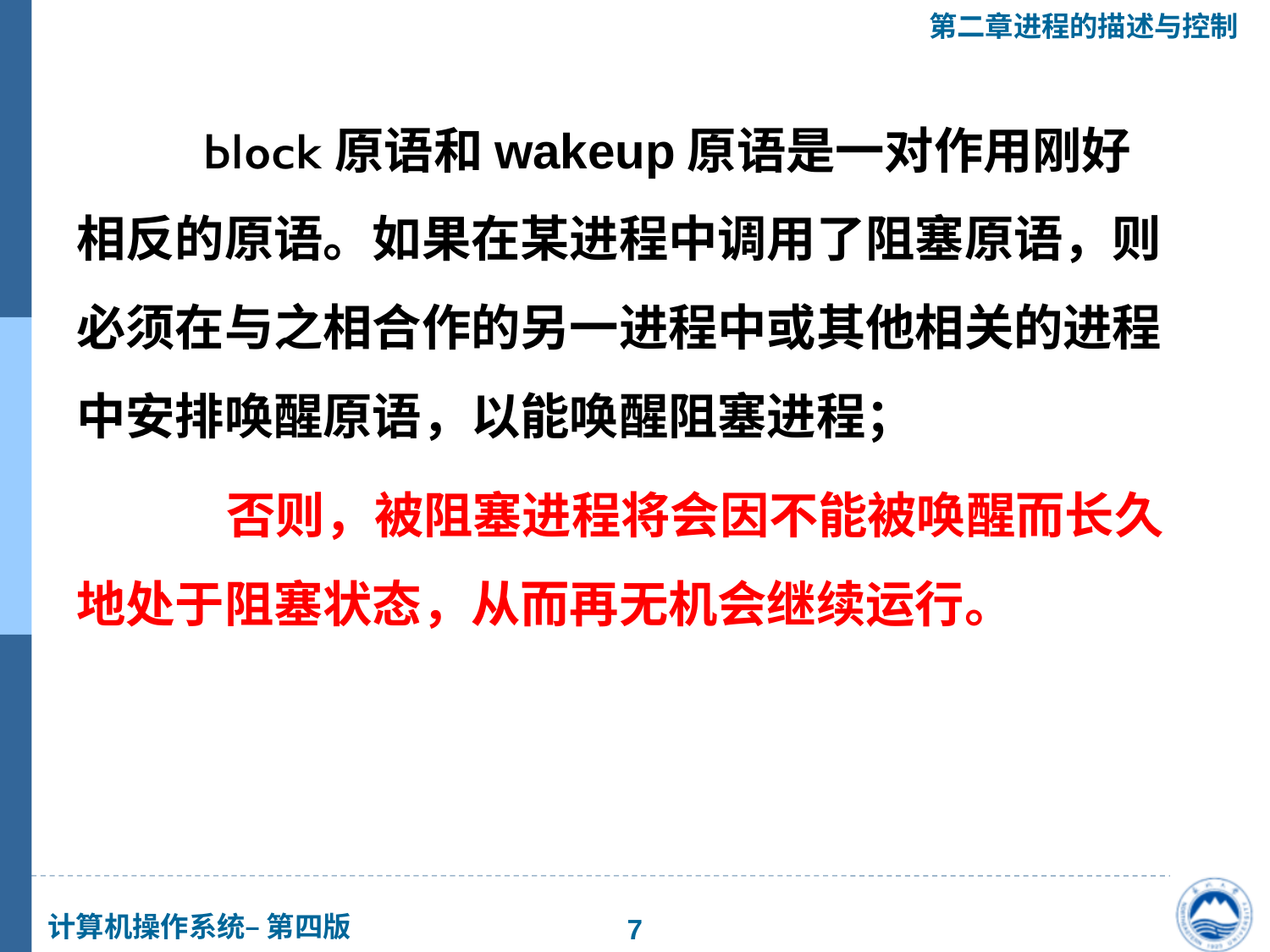

block原语和wakeup原语是一对作用刚好相反的原语。如果在某进程中调用了阻塞原语，则必须在与之相合作的另一进程中或其他相关的进程中安排唤醒原语，以能唤醒阻塞进程；
		 否则，被阻塞进程将会因不能被唤醒而长久地处于阻塞状态，从而再无机会继续运行。